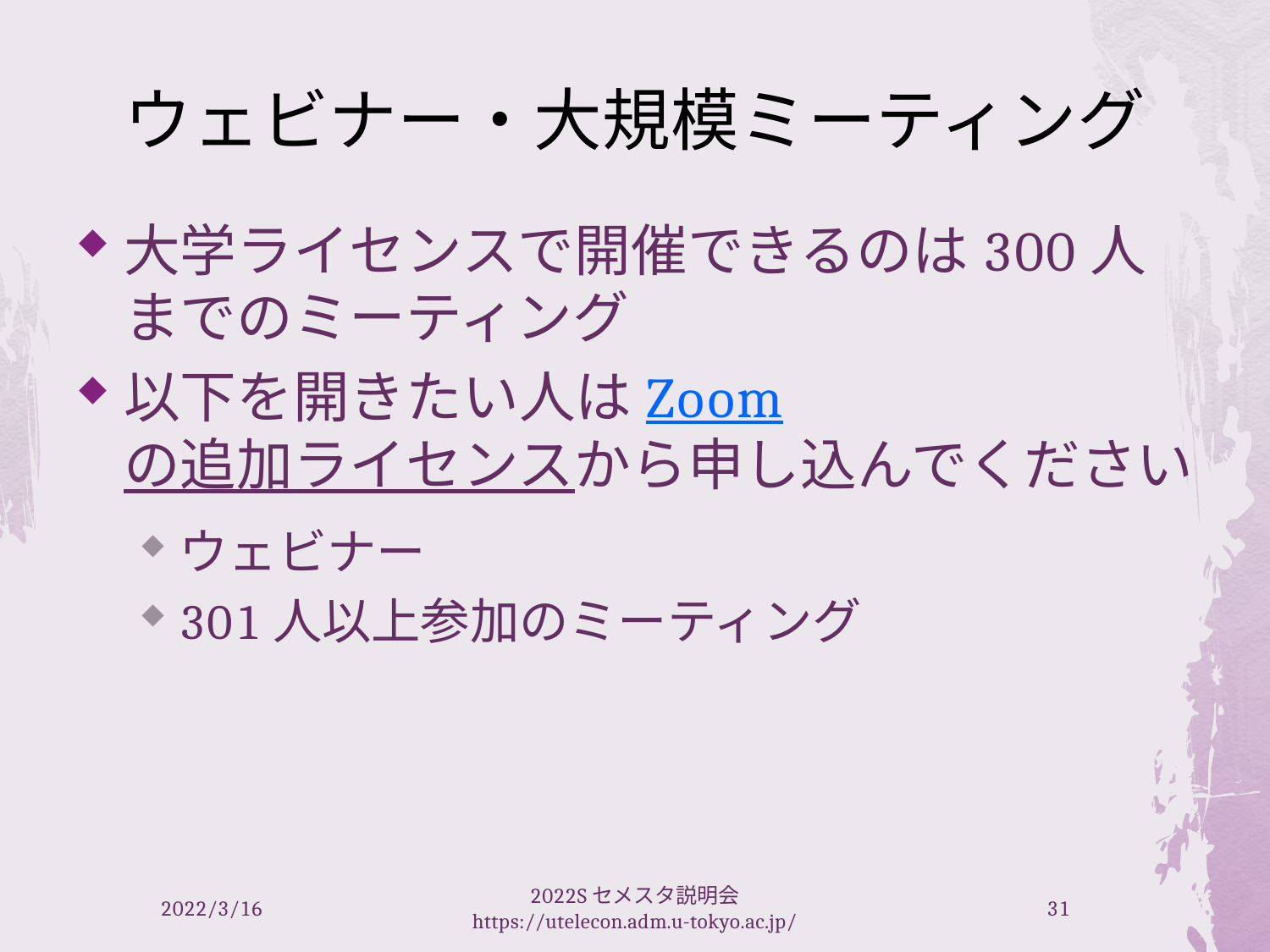

# ウェビナー・大規模ミーティング
大学ライセンスで開催できるのは300人までのミーティング
以下を開きたい人はZoomの追加ライセンスから申し込んでください
ウェビナー
301人以上参加のミーティング
2022/3/16
2022Sセメスタ説明会 https://utelecon.adm.u-tokyo.ac.jp/
31